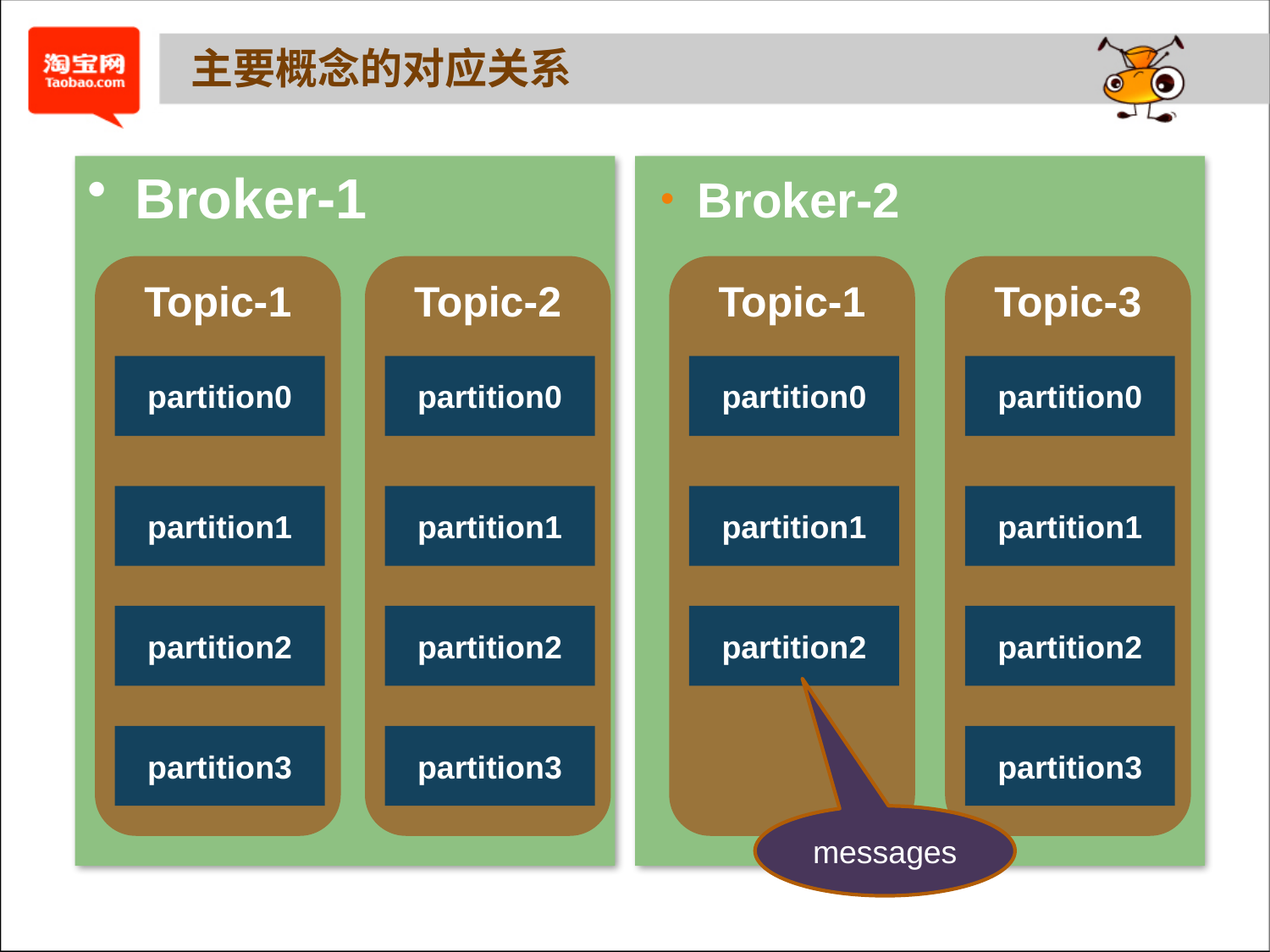

主要概念的对应关系
Broker-1
Broker-2
Topic-1
Topic-2
Topic-1
Topic-3
partition0
partition0
partition0
partition0
partition1
partition1
partition1
partition1
partition2
partition2
partition2
partition2
partition3
partition3
partition3
messages